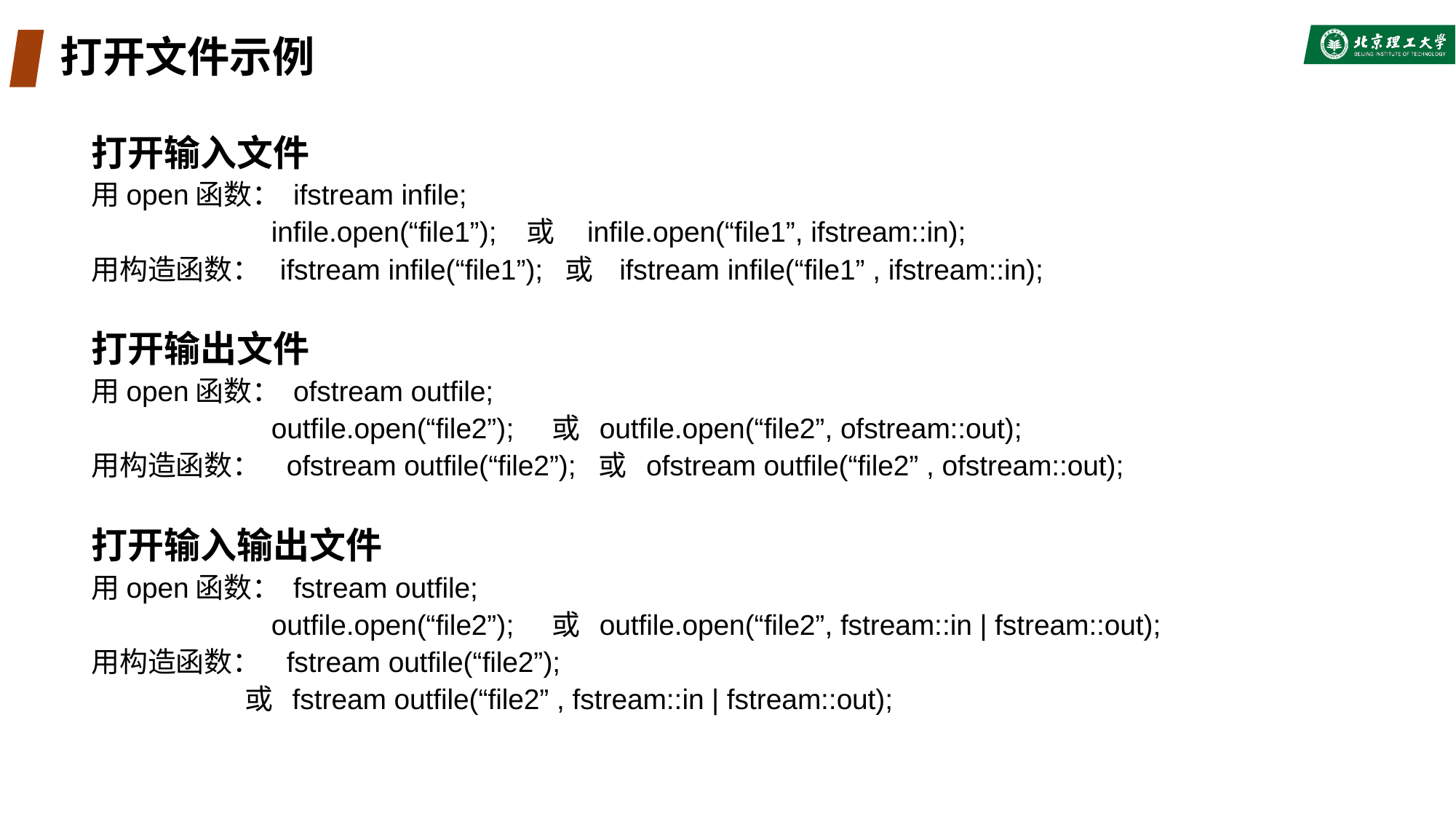

# 打开文件示例
打开输入文件
用open函数： ifstream infile;
                       infile.open(“file1”);   或    infile.open(“file1”, ifstream::in);
用构造函数：  ifstream infile(“file1”);  或   ifstream infile(“file1” , ifstream::in);
打开输出文件
用open函数： ofstream outfile;
                       outfile.open(“file2”);    或  outfile.open(“file2”, ofstream::out);
用构造函数：   ofstream outfile(“file2”);  或  ofstream outfile(“file2” , ofstream::out);
打开输入输出文件
用open函数： fstream outfile;
                       outfile.open(“file2”);    或  outfile.open(“file2”, fstream::in | fstream::out);
用构造函数：   fstream outfile(“file2”);
                       或  fstream outfile(“file2” , fstream::in | fstream::out);